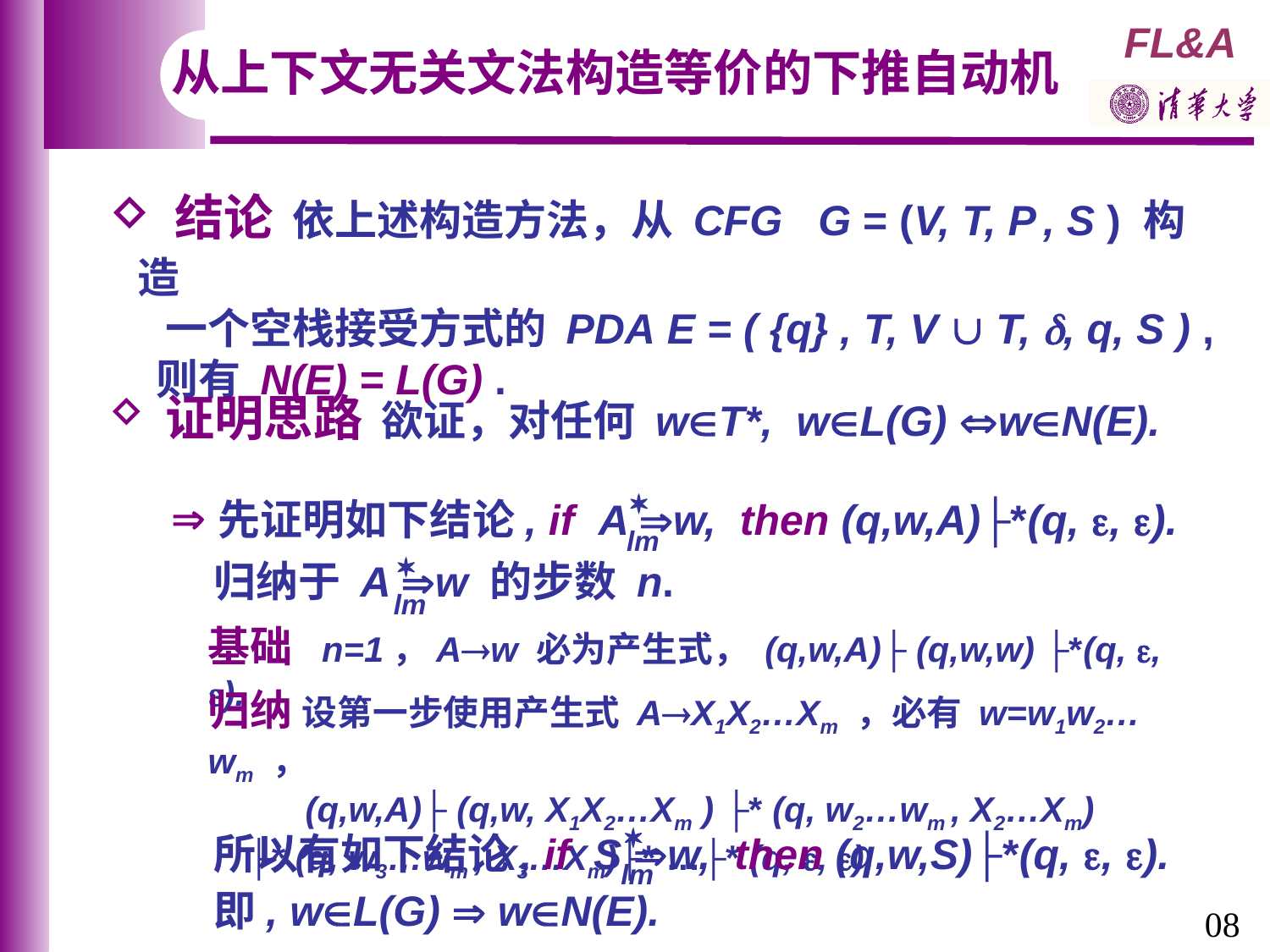

从上下文无关文法构造等价的下推自动机
 结论  依上述构造方法，从 CFG   G = (V, T, P , S ) 构造
     一个空栈接受方式的 PDA E = ( {q} , T, V ∪ T, δ, q, S ) ,
    则有 N(E) = L(G) .
 证明思路  欲证，对任何 w∈T*,  w∈L(G) ⇔w∈N(E).
∗
     先证明如下结论, if  A ⇒w,  then (q,w,A)├*(q, ε, ε).
lm
⇒
∗
归纳于 A ⇒w 的步数 n.
lm
基础  n=1，A→w 必为产生式， (q,w,A)├ (q,w,w) ├*(q, ε, ε).
归纳 设第一步使用产生式 A→X1X2…Xm ，必有 w=w1w2…wm ，
          (q,w,A)├ (q,w, X1X2…Xm ) ├* (q, w2…wm , X2…Xm)
    ├* (q, w3…wm , X3…Xm)├* …├* (q, ε, ε).
∗
所以有如下结论, if  S ⇒w,  then (q,w,S)├*(q, ε, ε).
lm
即, w∈L(G) ⇒ w∈N(E).
08